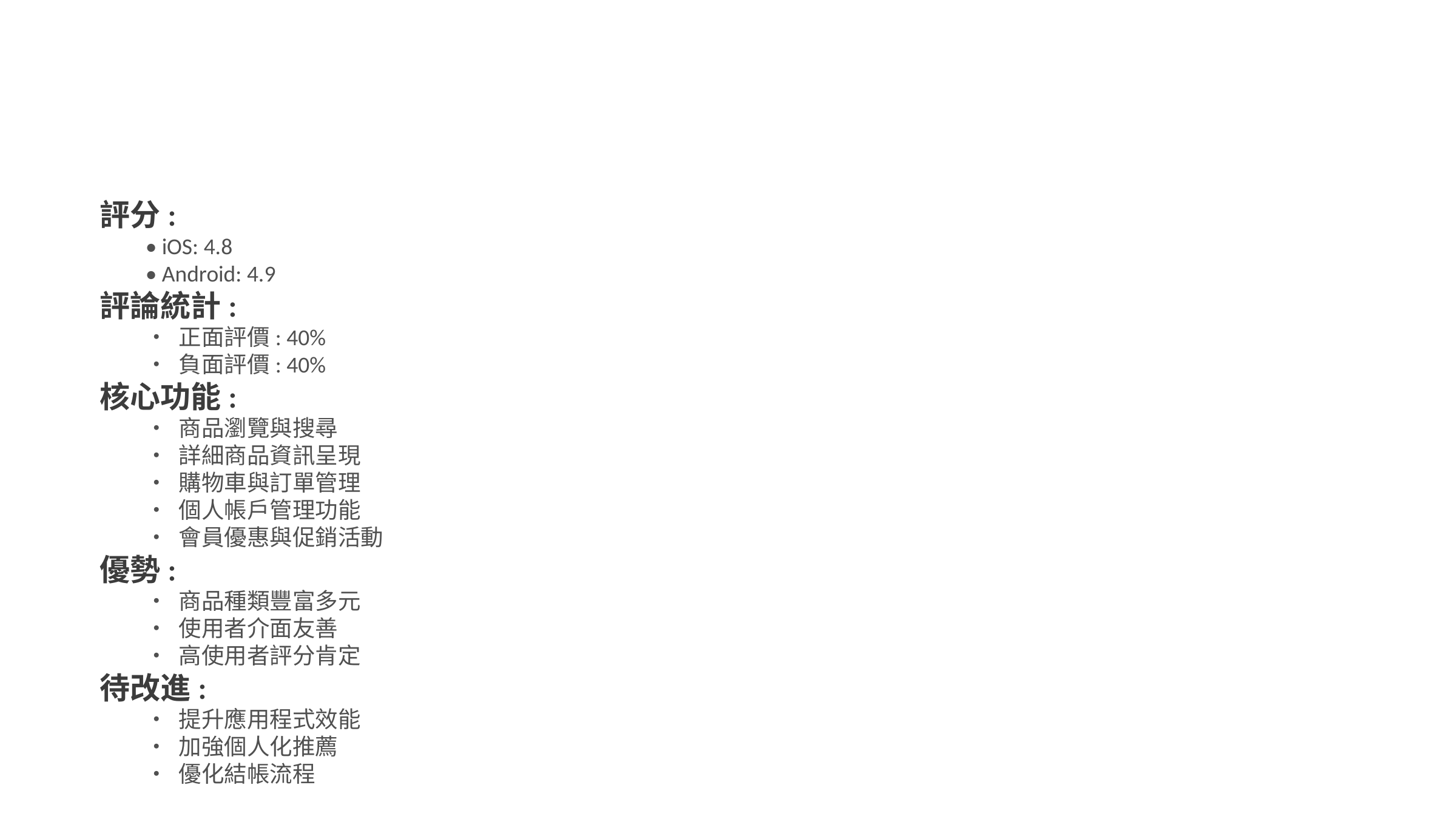

# 博客來 概覽

評分:
• iOS: 4.8
• Android: 4.9
評論統計:
• 正面評價: 40%
• 負面評價: 40%
核心功能:
• 商品瀏覽與搜尋
• 詳細商品資訊呈現
• 購物車與訂單管理
• 個人帳戶管理功能
• 會員優惠與促銷活動
優勢:
• 商品種類豐富多元
• 使用者介面友善
• 高使用者評分肯定
待改進:
• 提升應用程式效能
• 加強個人化推薦
• 優化結帳流程